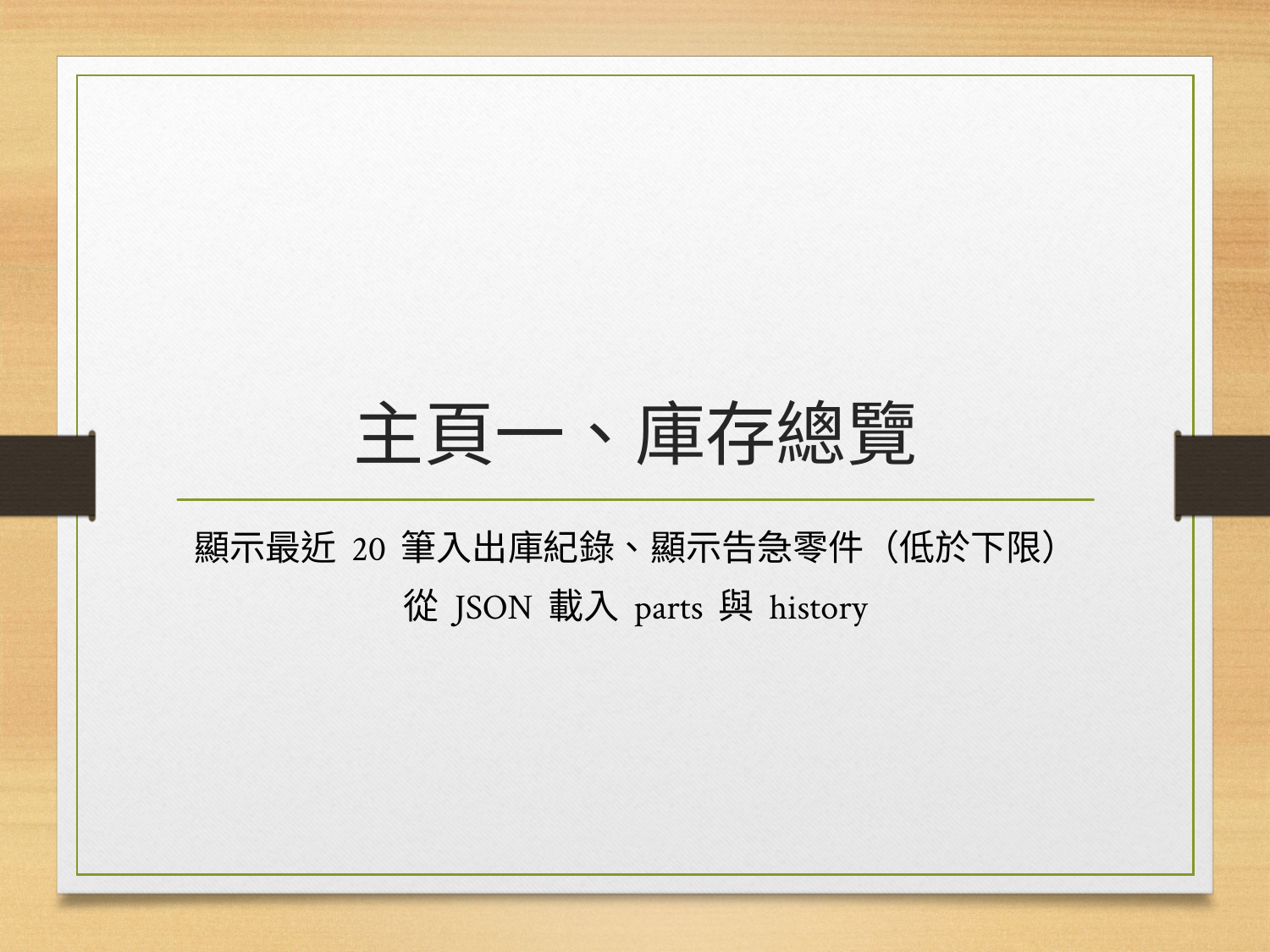

# 主頁一、庫存總覽
顯示最近 20 筆入出庫紀錄、顯示告急零件（低於下限）
從 JSON 載入 parts 與 history